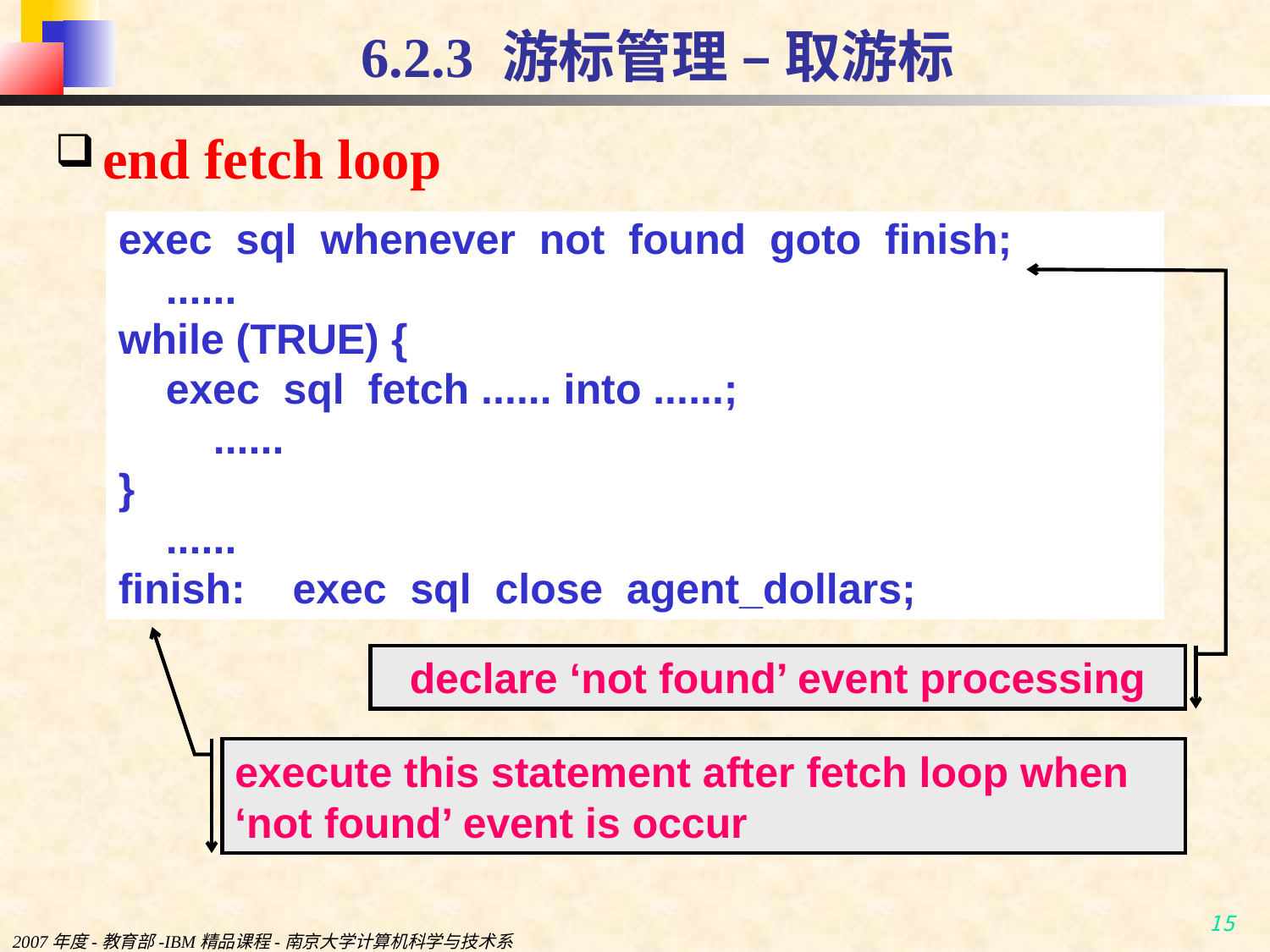

# 6.2.3 游标管理 – 取游标
end fetch loop
exec  sql  whenever  not  found  goto  finish;
    ......
while (TRUE) {
    exec  sql  fetch ...... into ......;
        ......
}
    ......
finish:    exec  sql  close  agent_dollars;
declare ‘not found’ event processing
execute this statement after fetch loop when ‘not found’ event is occur
15
2007年度-教育部-IBM精品课程-南京大学计算机科学与技术系